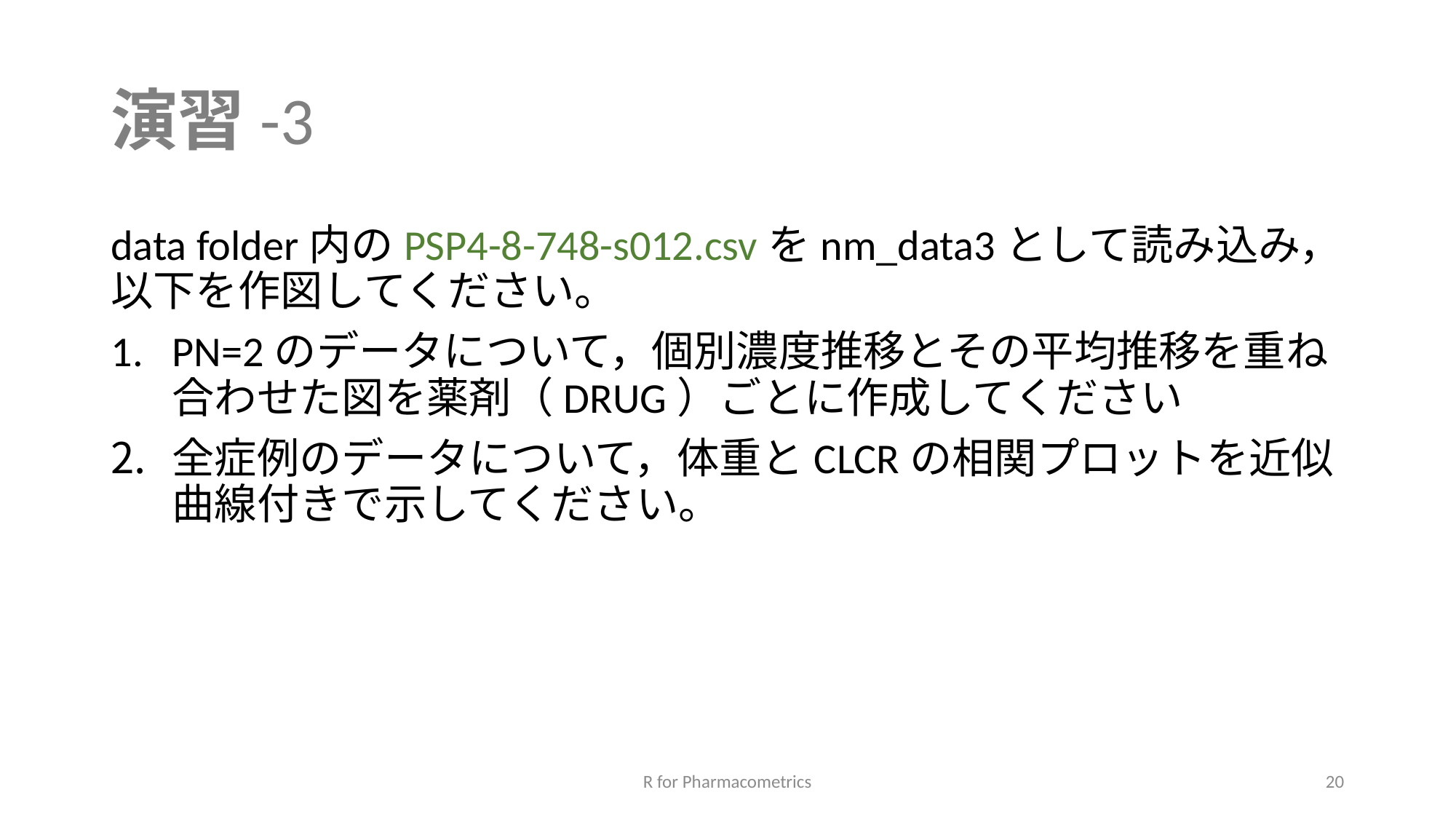

# 演習-3
data folder内のPSP4-8-748-s012.csvをnm_data3として読み込み，以下を作図してください。
PN=2のデータについて，個別濃度推移とその平均推移を重ね合わせた図を薬剤（DRUG）ごとに作成してください
全症例のデータについて，体重とCLCRの相関プロットを近似曲線付きで示してください。

R for Pharmacometrics
20